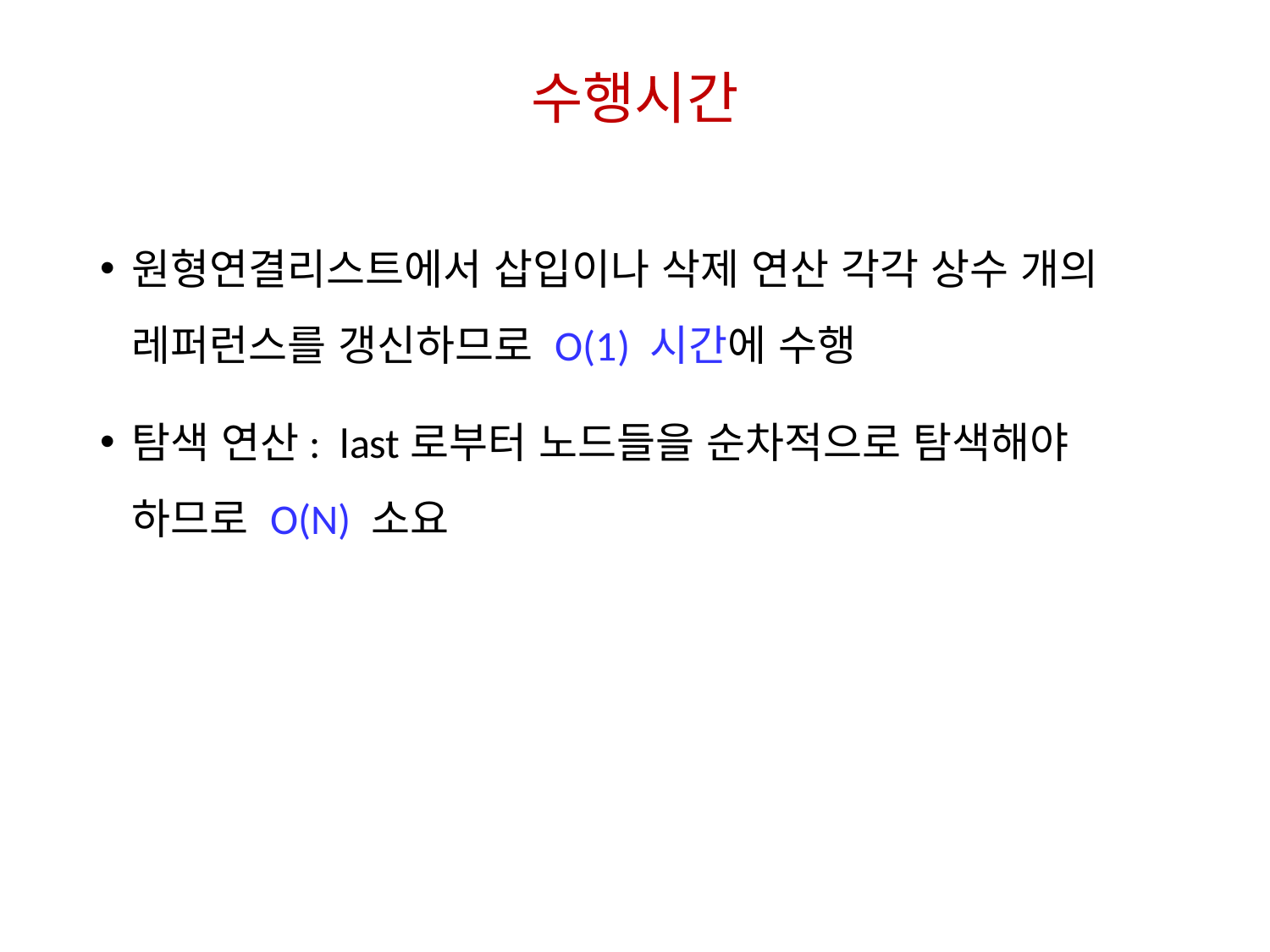

# 수행시간
원형연결리스트에서 삽입이나 삭제 연산 각각 상수 개의 레퍼런스를 갱신하므로 O(1) 시간에 수행
탐색 연산:  last로부터 노드들을 순차적으로 탐색해야 하므로 O(N) 소요